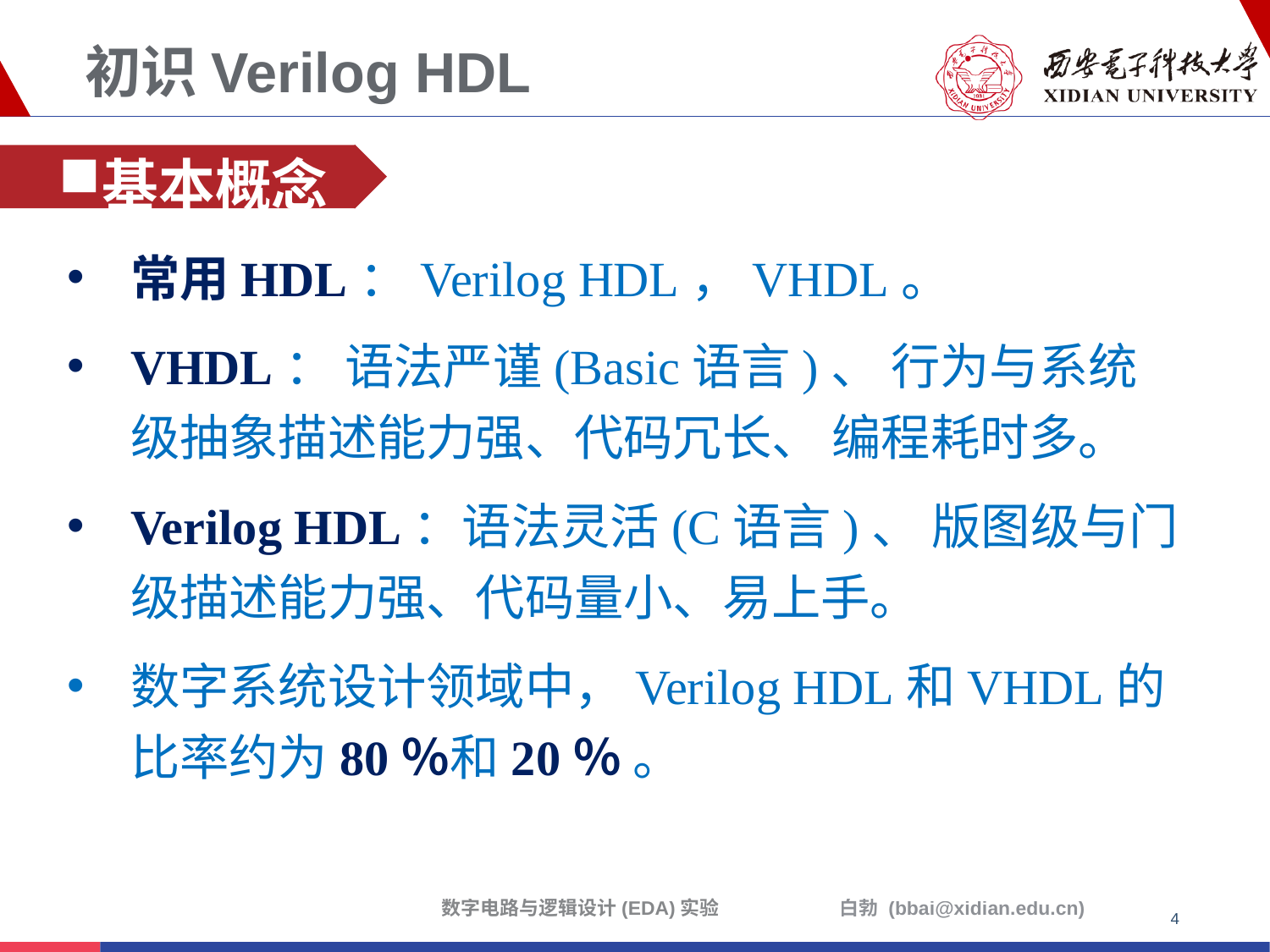

# 初识Verilog HDL
基本概念
常用HDL：Verilog HDL，VHDL。
VHDL： 语法严谨(Basic语言)、 行为与系统级抽象描述能力强、代码冗长、 编程耗时多。
Verilog HDL：语法灵活(C语言)、 版图级与门级描述能力强、代码量小、易上手。
数字系统设计领域中，Verilog HDL和VHDL的比率约为80％和20％ 。
数字电路与逻辑设计(EDA)实验
4